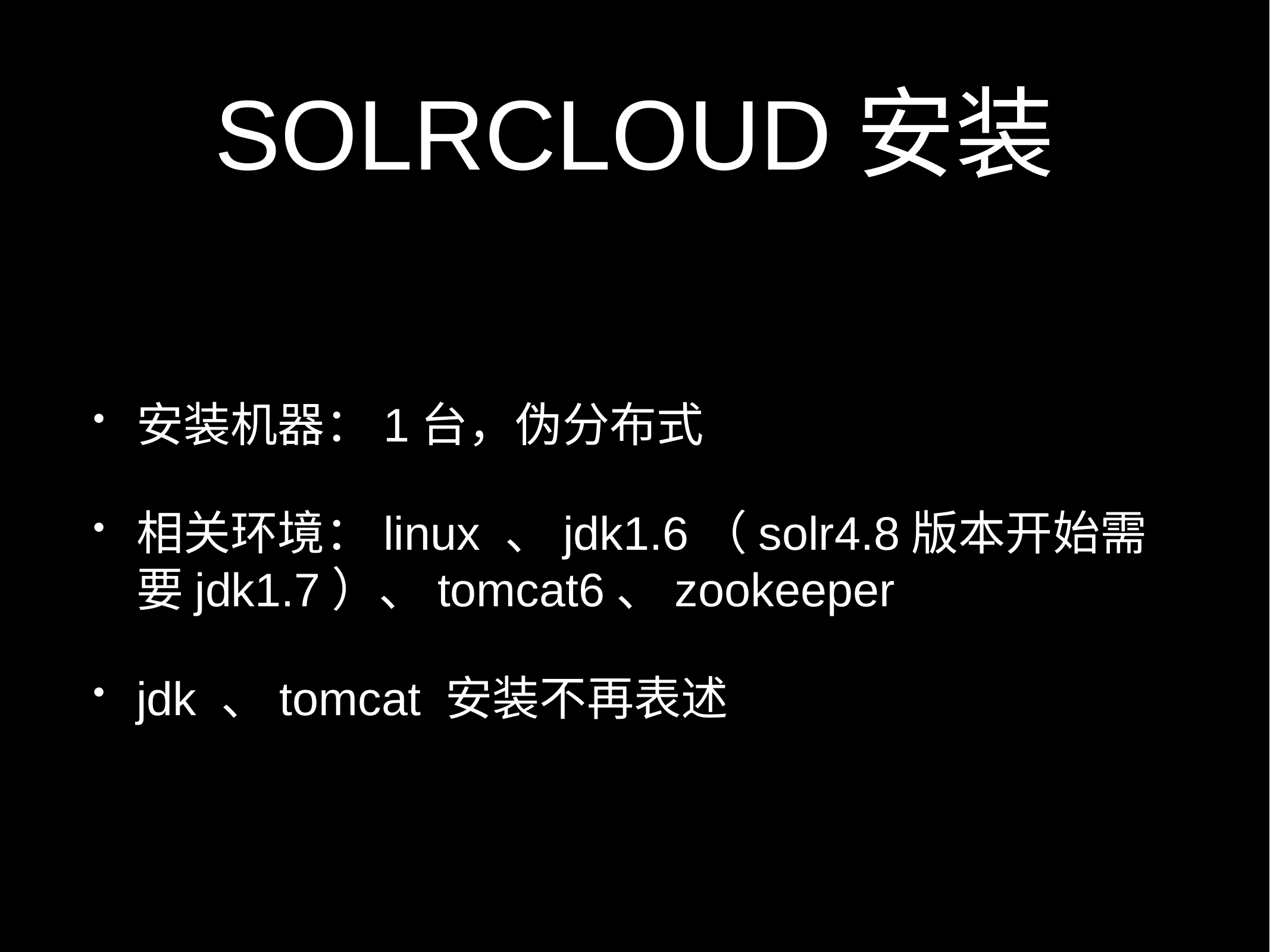

# SOLRCLOUD安装
安装机器：1台，伪分布式
相关环境：linux 、jdk1.6（solr4.8版本开始需要jdk1.7）、tomcat6、zookeeper
jdk 、tomcat 安装不再表述